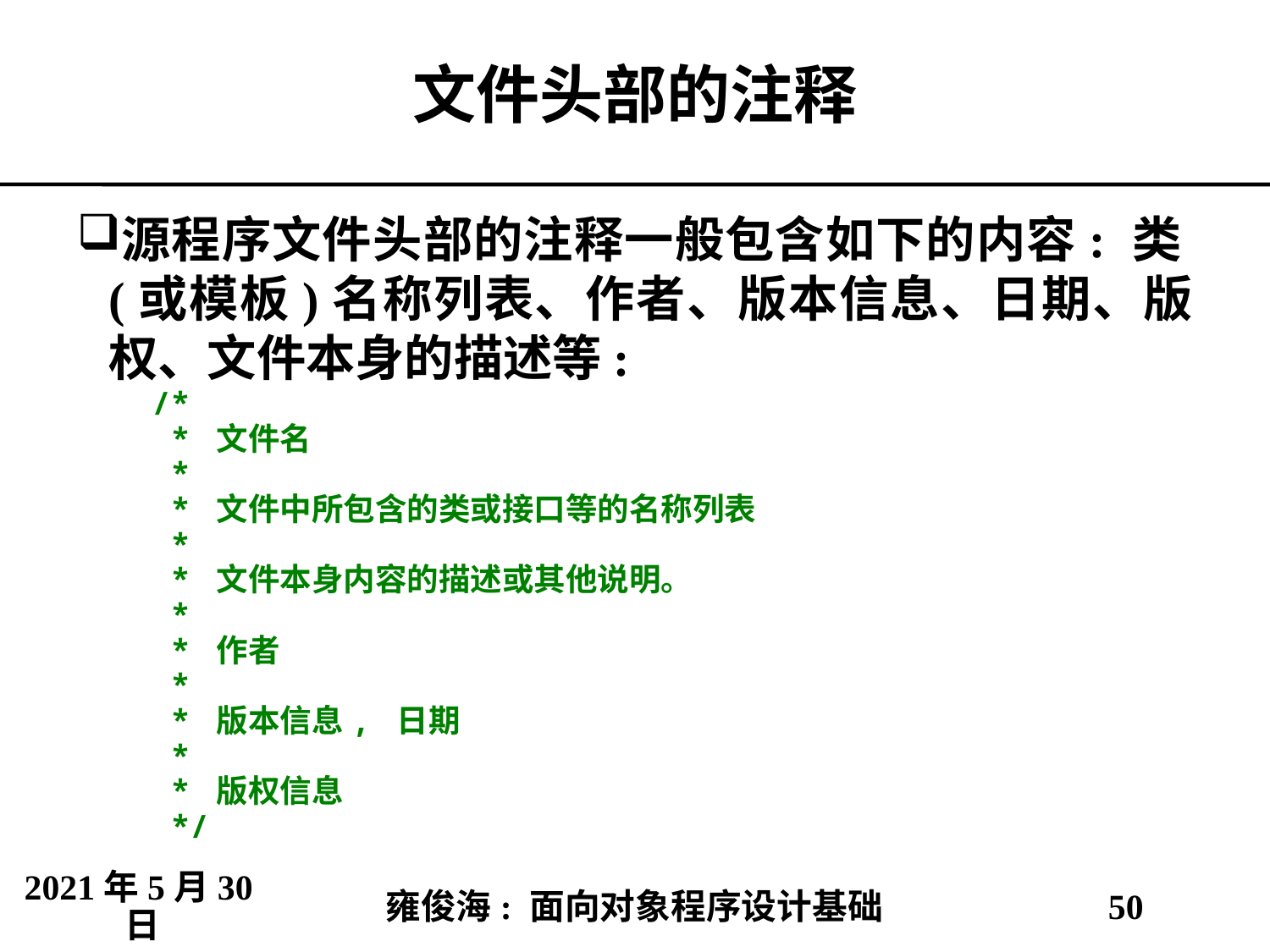

# 文件头部的注释

源程序文件头部的注释一般包含如下的内容: 类(或模板)名称列表、作者、版本信息、日期、版权、文件本身的描述等:
/*
 * 文件名
 *
 * 文件中所包含的类或接口等的名称列表
 *
 * 文件本身内容的描述或其他说明。
 *
 * 作者
 *
 * 版本信息, 日期
 *
 * 版权信息
 */
2021年5月30日
雍俊海: 面向对象程序设计基础
50